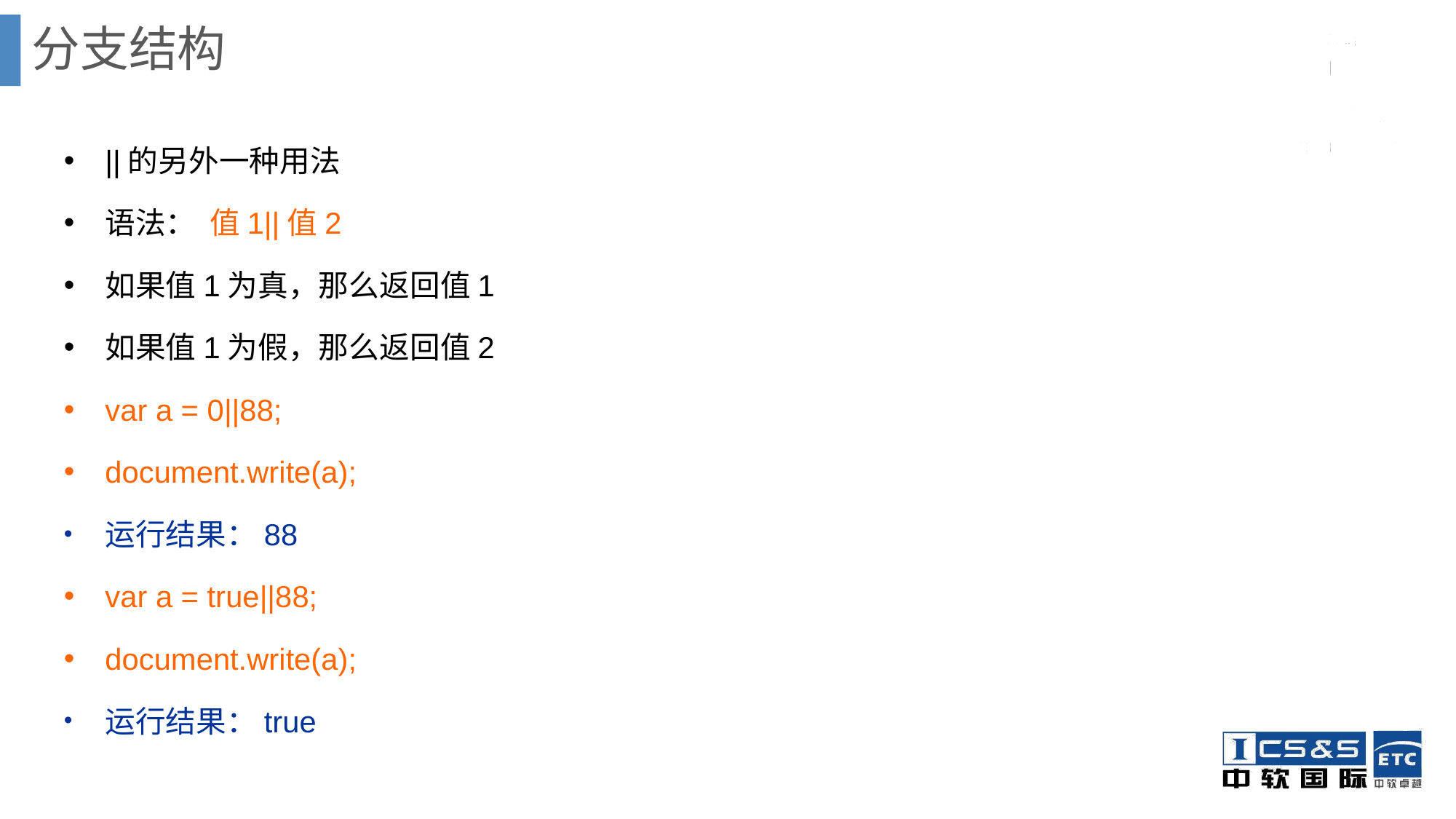

# 分支结构
||的另外一种用法
语法：  值1||值2
如果值1为真，那么返回值1
如果值1为假，那么返回值2
var a = 0||88;
document.write(a);
运行结果：88
var a = true||88;
document.write(a);
运行结果：true